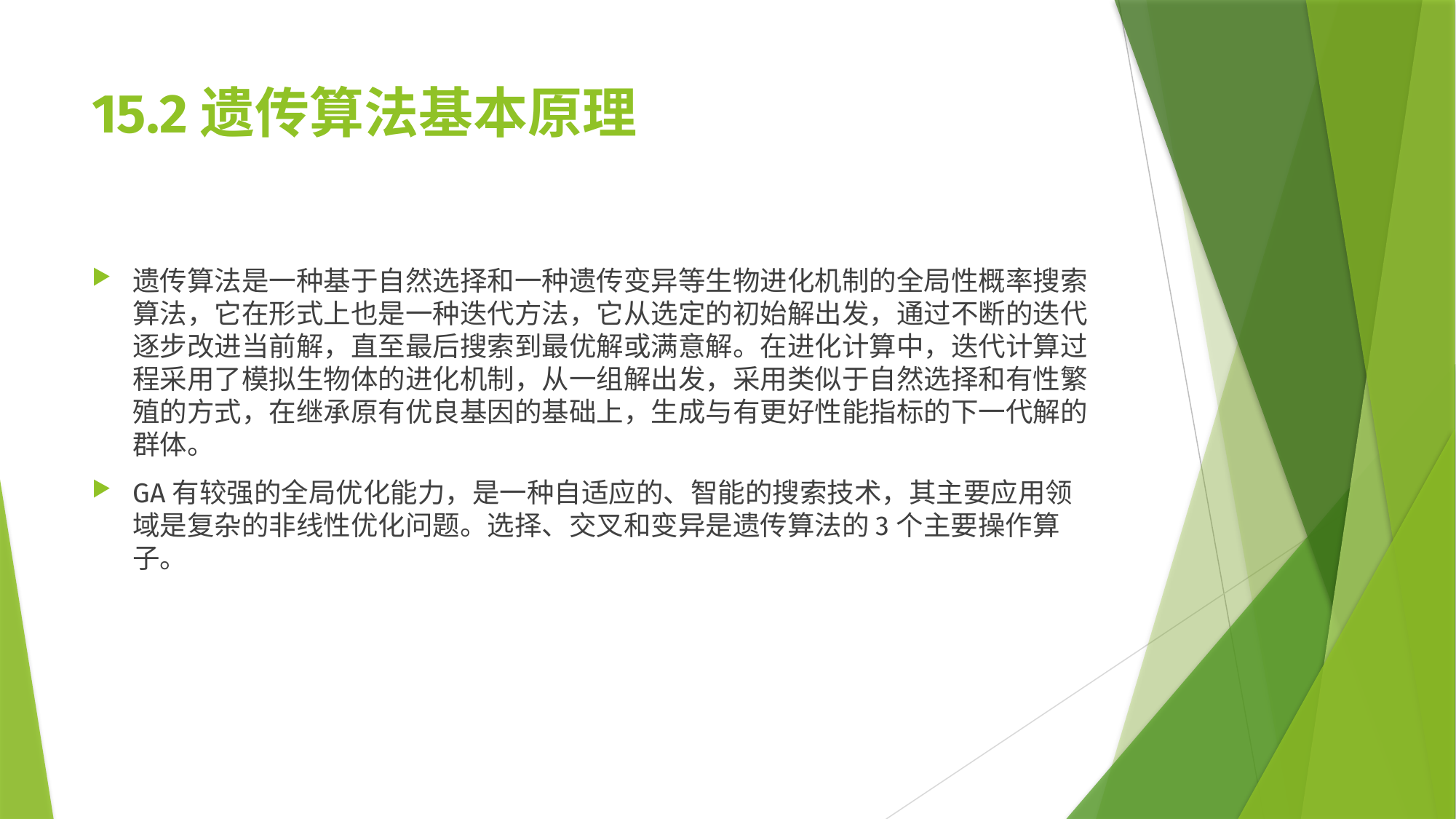

# 15.2遗传算法基本原理
遗传算法是一种基于自然选择和一种遗传变异等生物进化机制的全局性概率搜索算法，它在形式上也是一种迭代方法，它从选定的初始解出发，通过不断的迭代逐步改进当前解，直至最后搜索到最优解或满意解。在进化计算中，迭代计算过程采用了模拟生物体的进化机制，从一组解出发，采用类似于自然选择和有性繁殖的方式，在继承原有优良基因的基础上，生成与有更好性能指标的下一代解的群体。
GA有较强的全局优化能力，是一种自适应的、智能的搜索技术，其主要应用领域是复杂的非线性优化问题。选择、交叉和变异是遗传算法的3个主要操作算子。